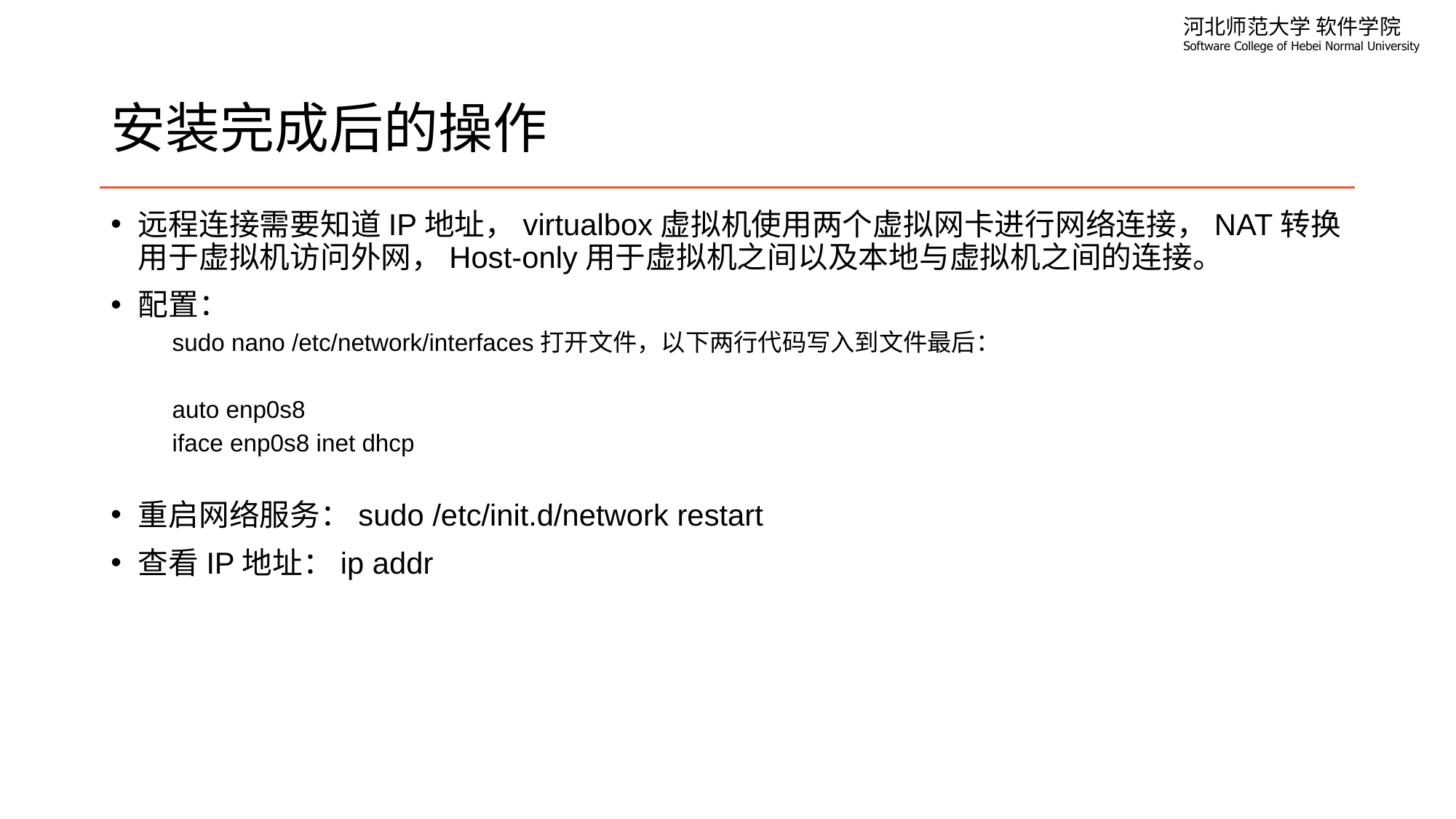

# 安装完成后的操作
远程连接需要知道IP地址，virtualbox虚拟机使用两个虚拟网卡进行网络连接，NAT转换用于虚拟机访问外网，Host-only用于虚拟机之间以及本地与虚拟机之间的连接。
配置：
 sudo nano /etc/network/interfaces打开文件，以下两行代码写入到文件最后：

 auto enp0s8
 iface enp0s8 inet dhcp

重启网络服务：sudo /etc/init.d/network restart
查看IP地址：ip addr